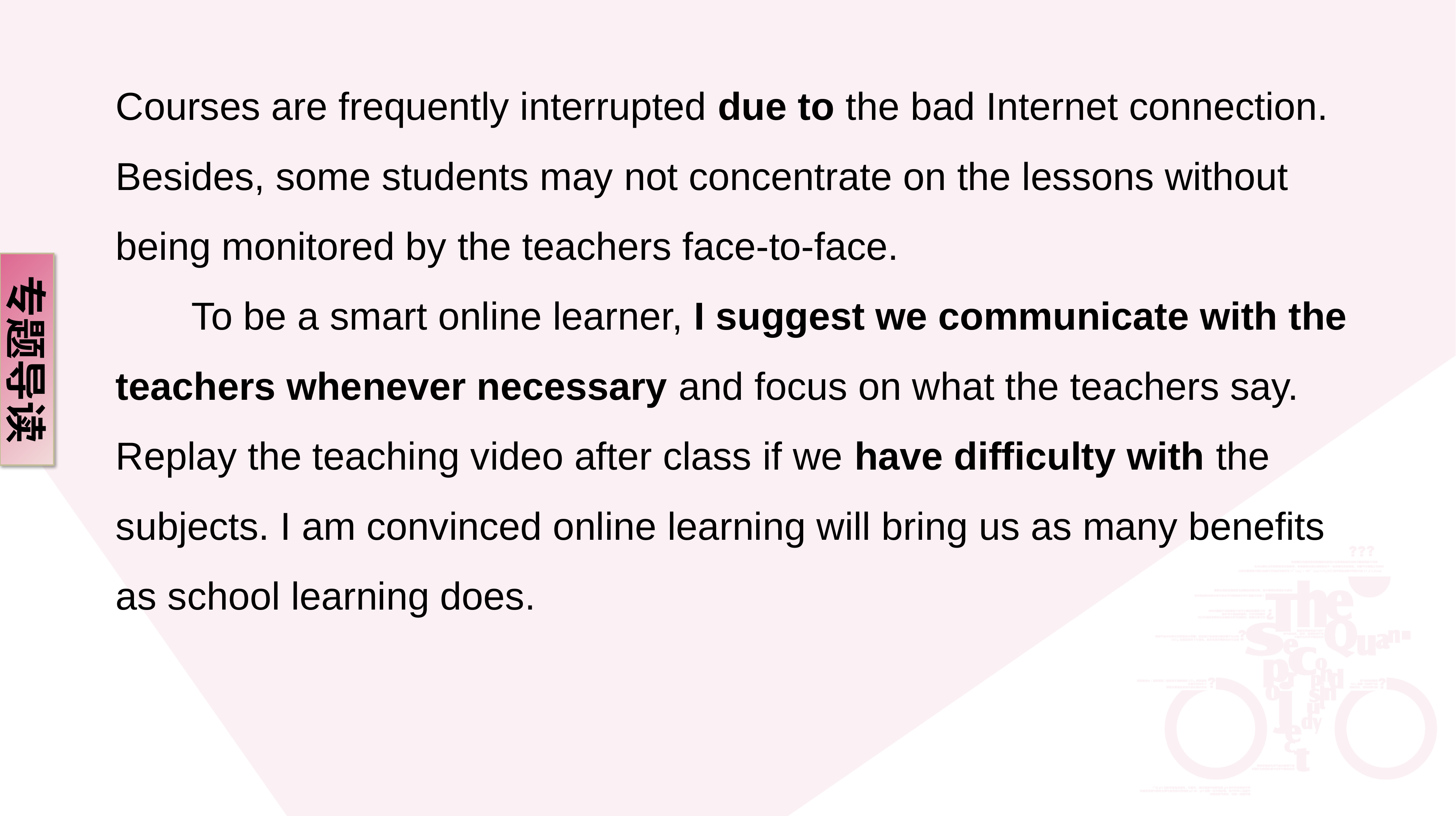

Courses are frequently interrupted due to the bad Internet connection. Besides, some students may not concentrate on the lessons without being monitored by the teachers face-to-face.
       To be a smart online learner, I suggest we communicate with the teachers whenever necessary and focus on what the teachers say. Replay the teaching video after class if we have difficulty with the subjects. I am convinced online learning will bring us as many benefits as school learning does.
专题导读